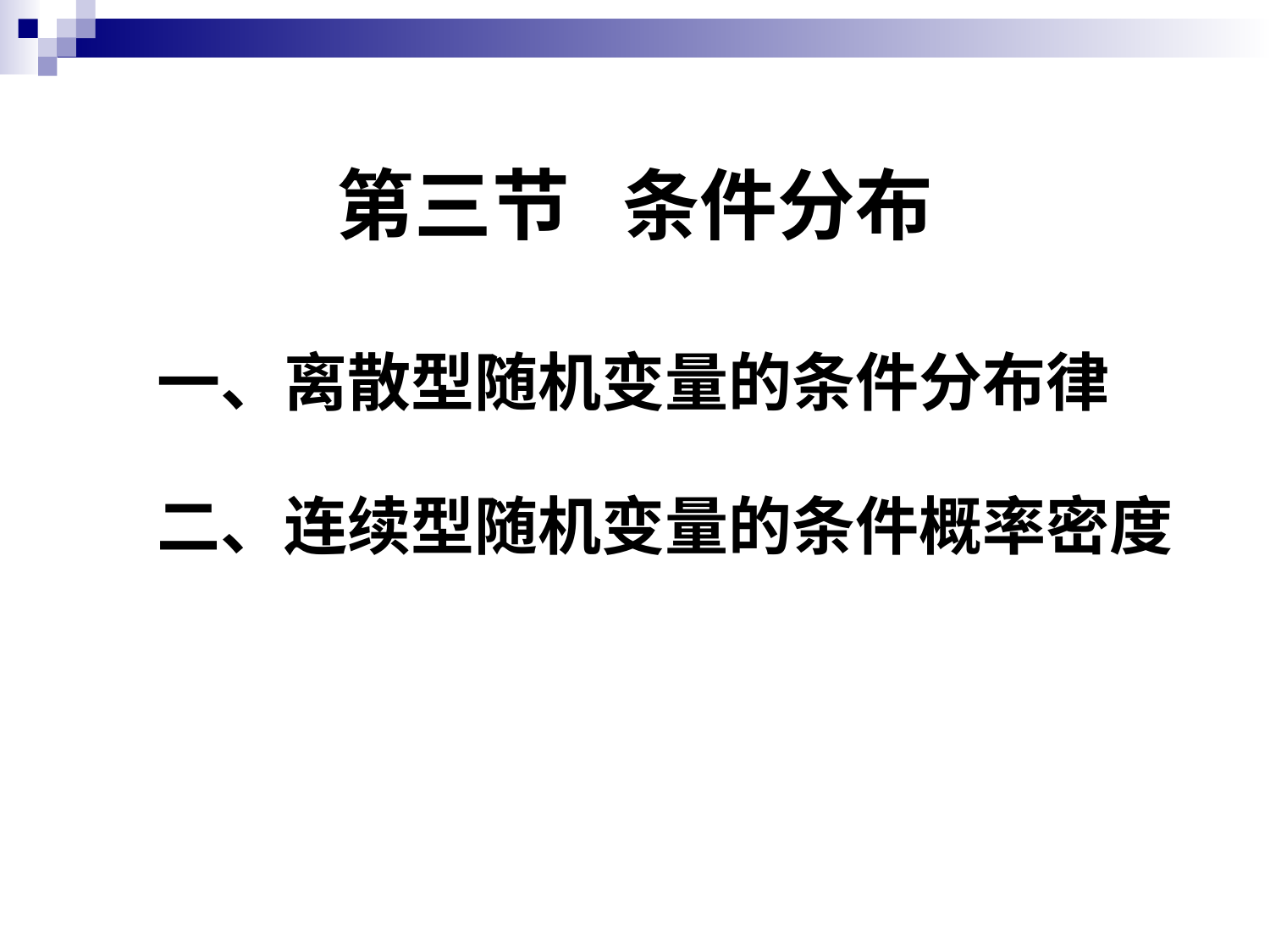

# 第三节   条件分布
一、离散型随机变量的条件分布律
二、连续型随机变量的条件概率密度